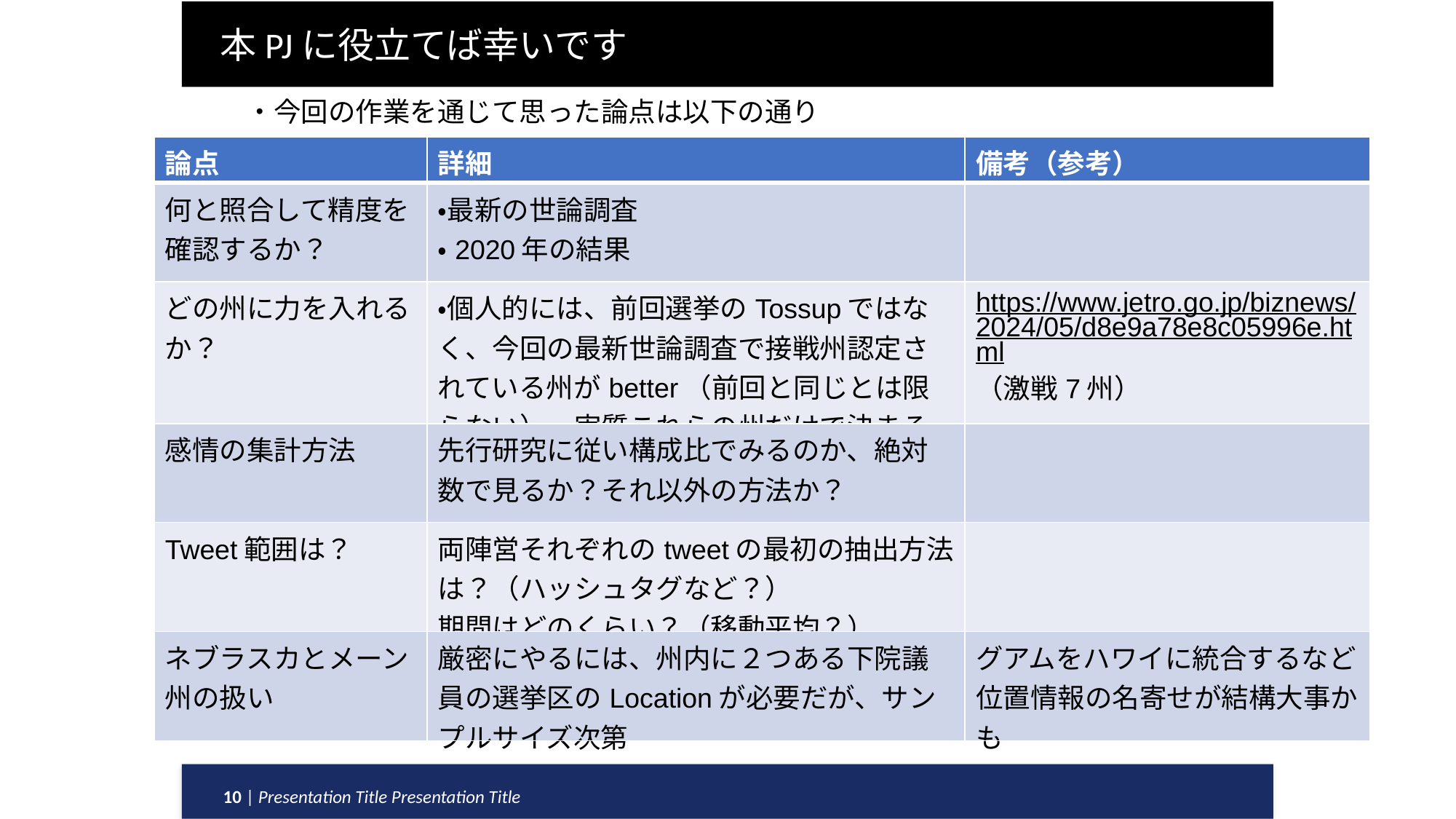

本PJに役立てば幸いです
・今回の作業を通じて思った論点は以下の通り
| 論点 | 詳細 | 備考（参考） |
| --- | --- | --- |
| 何と照合して精度を確認するか？ | ・最新の世論調査 ・2020年の結果 |  |
| どの州に力を入れるか？ | ・個人的には、前回選挙のTossupではなく、今回の最新世論調査で接戦州認定されている州がbetter（前回と同じとは限らない）。実質これらの州だけで決まる。 | https://www.jetro.go.jp/biznews/2024/05/d8e9a78e8c05996e.html（激戦7州） |
| 感情の集計方法 | 先行研究に従い構成比でみるのか、絶対数で見るか？それ以外の方法か？ |  |
| Tweet範囲は？ | 両陣営それぞれのtweetの最初の抽出方法は？（ハッシュタグなど？） 期間はどのくらい？（移動平均？） |  |
| ネブラスカとメーン州の扱い | 厳密にやるには、州内に２つある下院議員の選挙区のLocationが必要だが、サンプルサイズ次第 | グアムをハワイに統合するなど位置情報の名寄せが結構大事かも |

10 | Presentation Title Presentation Title